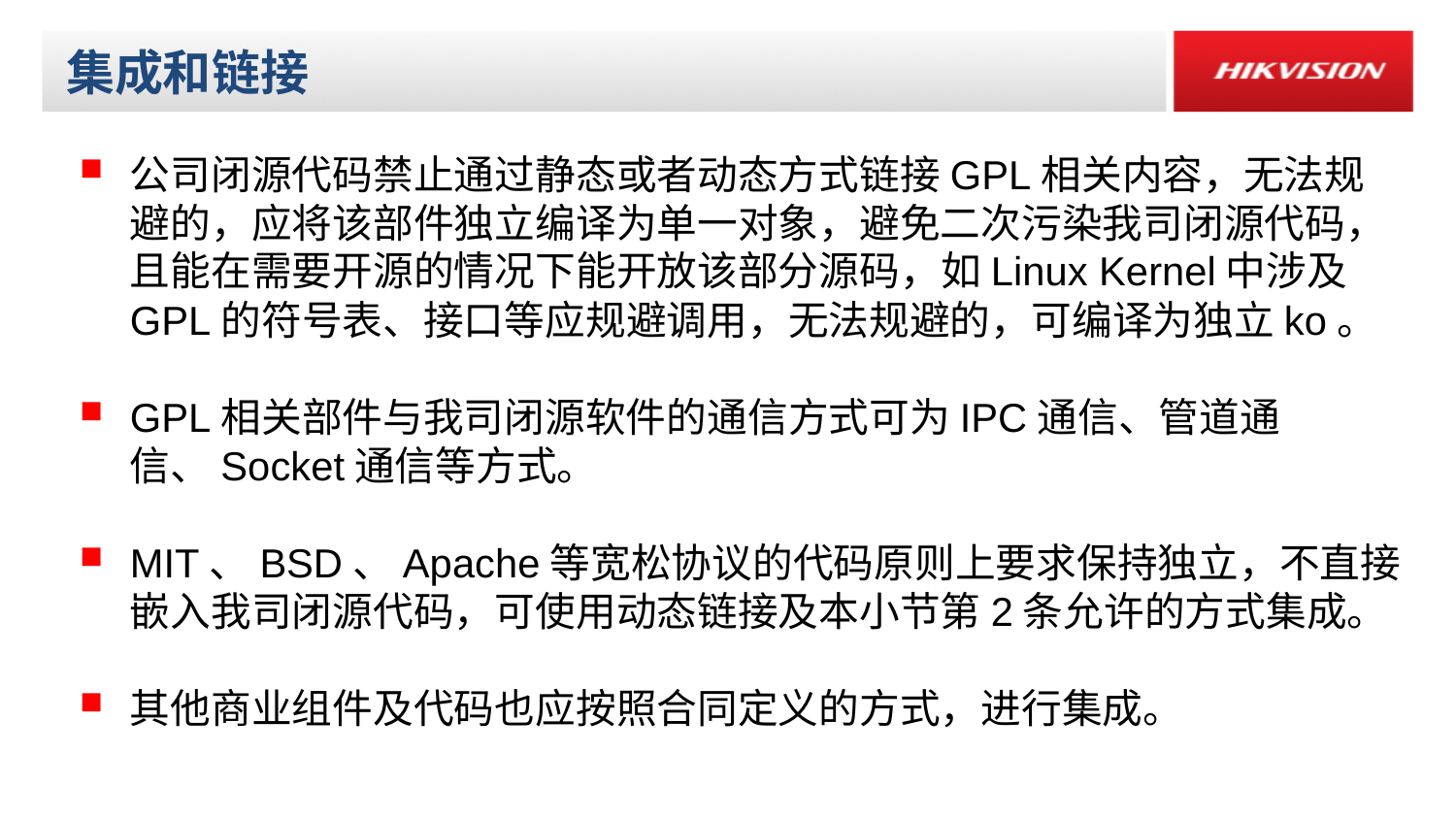

# 集成和链接
公司闭源代码禁止通过静态或者动态方式链接GPL相关内容，无法规避的，应将该部件独立编译为单一对象，避免二次污染我司闭源代码，且能在需要开源的情况下能开放该部分源码，如Linux Kernel中涉及GPL的符号表、接口等应规避调用，无法规避的，可编译为独立ko。

GPL相关部件与我司闭源软件的通信方式可为IPC通信、管道通信、Socket通信等方式。

MIT、BSD、Apache等宽松协议的代码原则上要求保持独立，不直接嵌入我司闭源代码，可使用动态链接及本小节第2条允许的方式集成。

其他商业组件及代码也应按照合同定义的方式，进行集成。